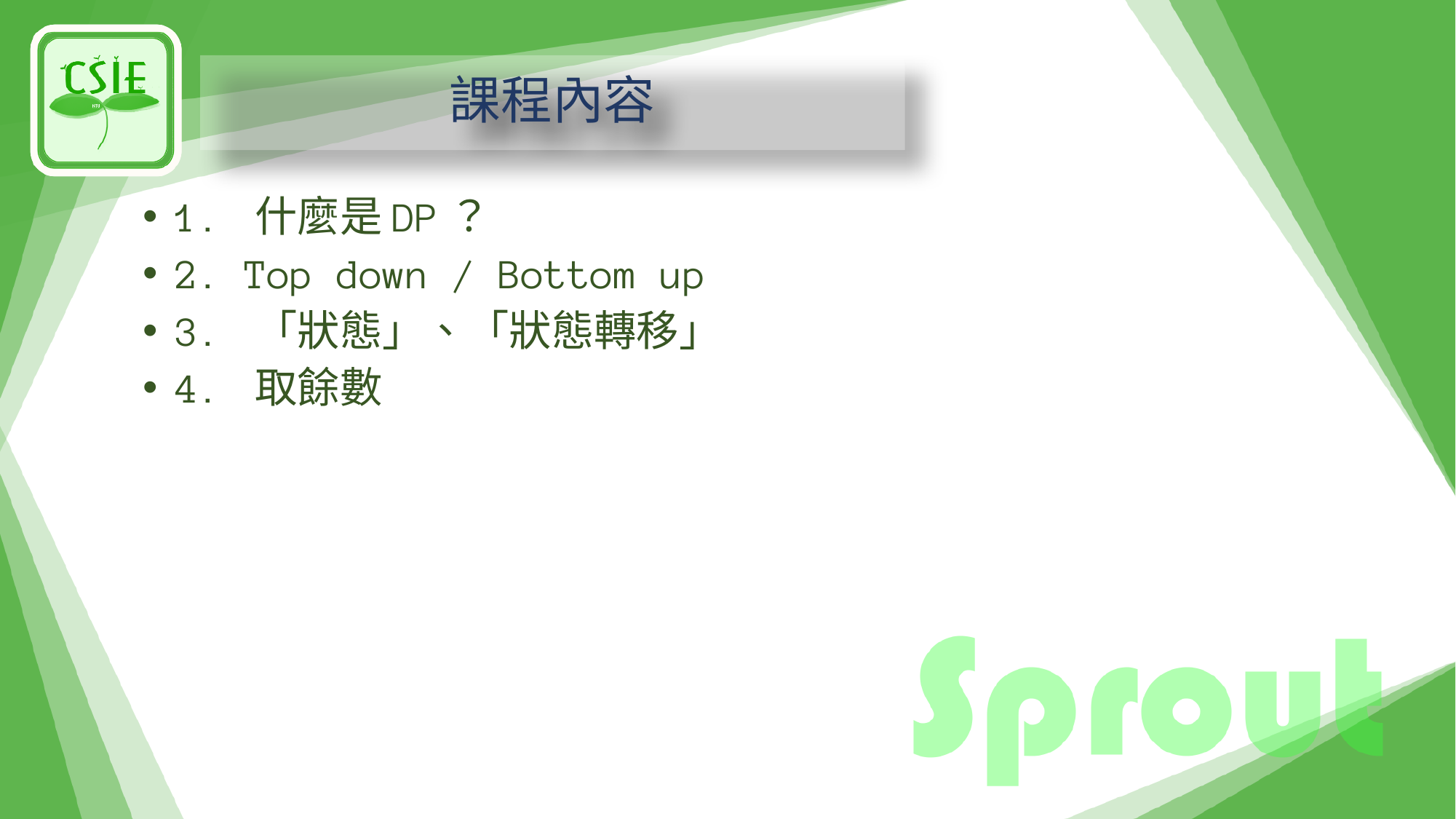

# 課程內容
1. 什麼是DP？
2. Top down / Bottom up
3. 「狀態」、「狀態轉移」
4. 取餘數